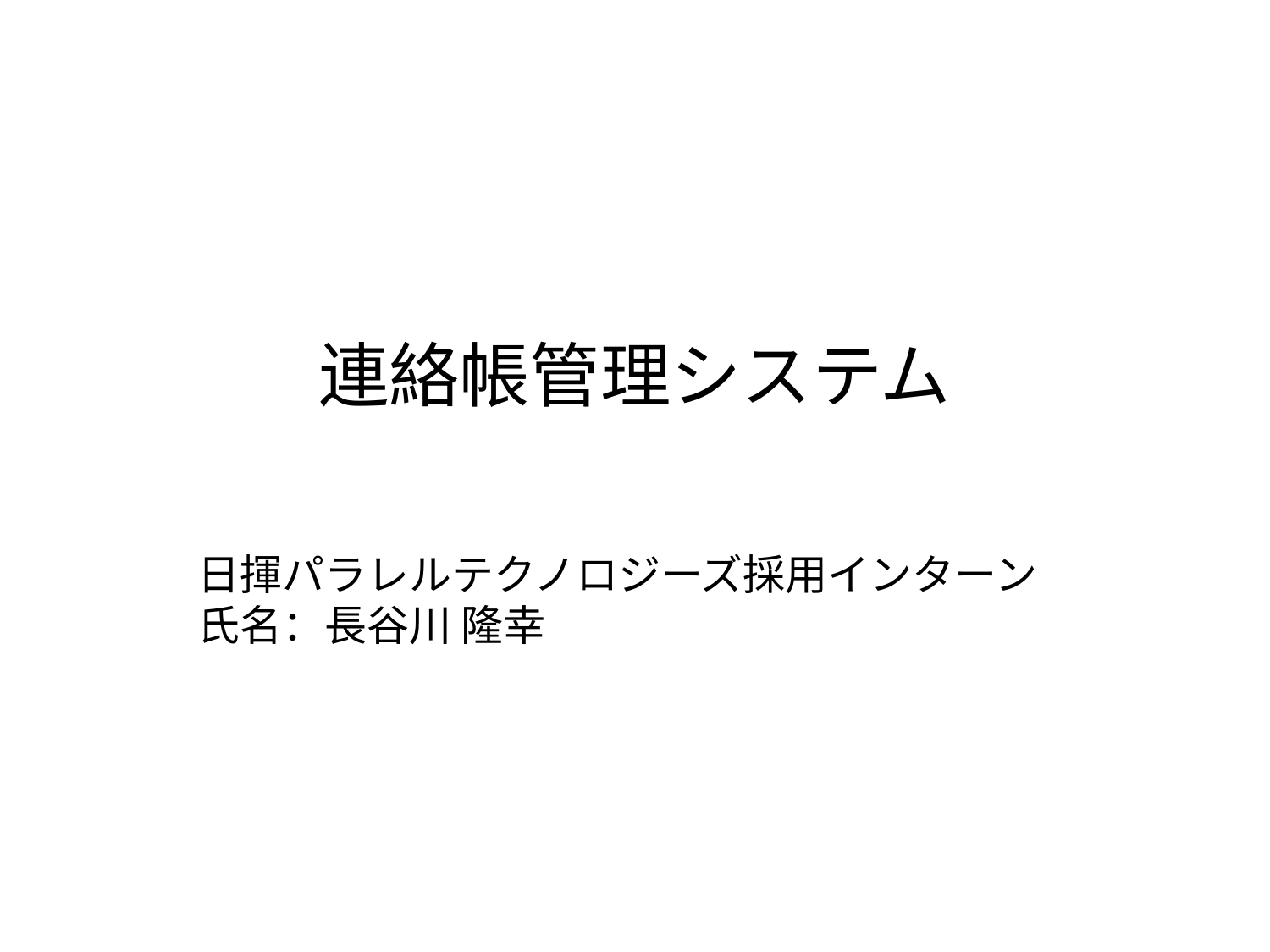

連絡帳管理システム

日揮パラレルテクノロジーズ採用インターン
氏名：長谷川 隆幸